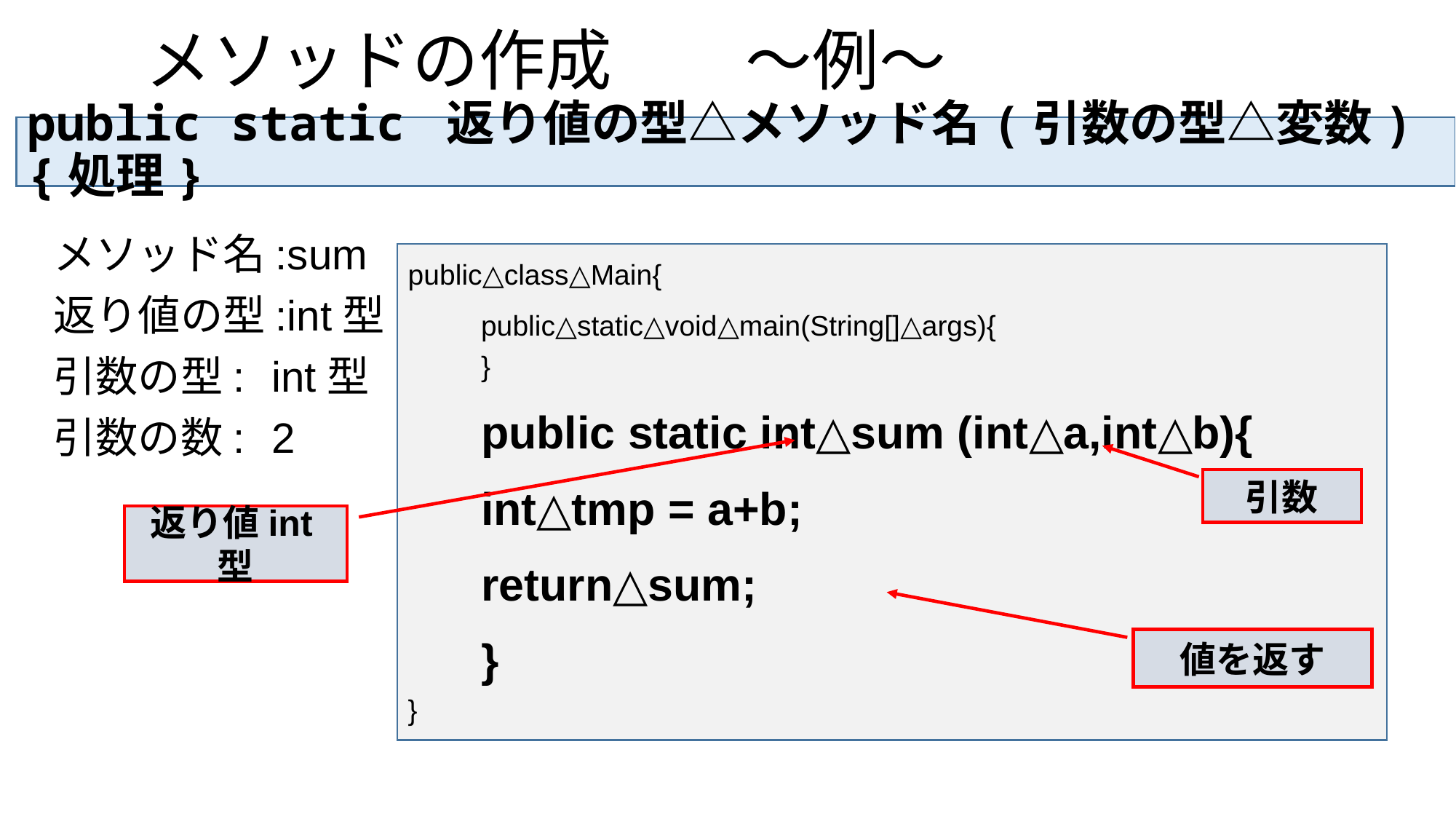

# メソッドの作成　　～例～
public static 返り値の型△メソッド名(引数の型△変数){処理}
メソッド名:sum
返り値の型:int型
引数の型:	int型
引数の数:	2
public△class△Main{
 	public△static△void△main(String[]△args){
	}
	public static int△sum (int△a,int△b){
		int△tmp = a+b;
		return△sum;
	}
}
引数
返り値int型
値を返す